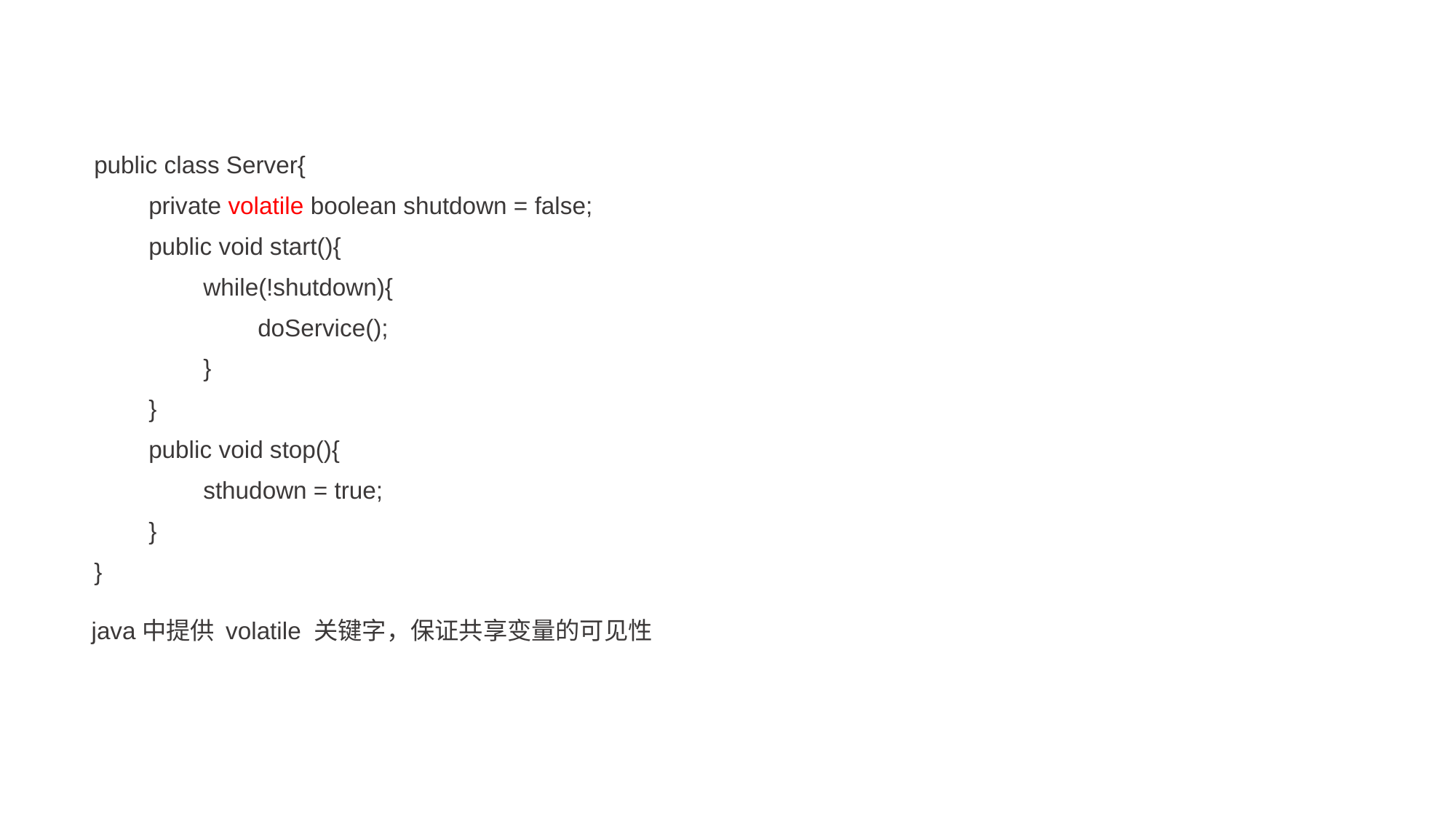

public class Server{
private volatile boolean shutdown = false;
public void start(){
while(!shutdown){
doService();
}
}
public void stop(){
sthudown = true;
}
}
java中提供 volatile 关键字，保证共享变量的可见性